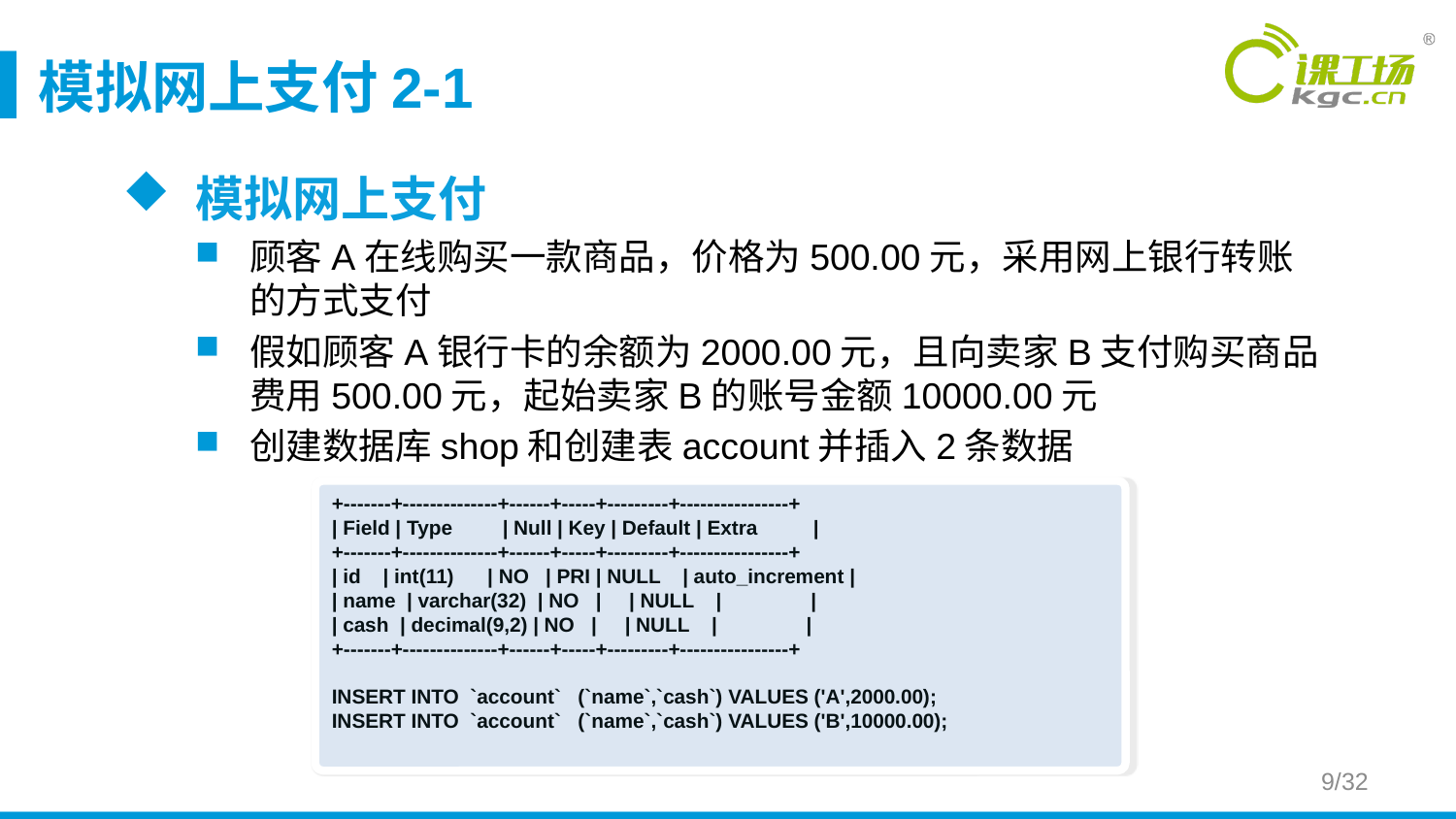

# 模拟网上支付2-1
模拟网上支付
顾客A在线购买一款商品，价格为500.00元，采用网上银行转账的方式支付
假如顾客A银行卡的余额为2000.00元，且向卖家B支付购买商品费用500.00元，起始卖家B的账号金额10000.00元
创建数据库shop和创建表account并插入2条数据
+-------+--------------+------+-----+---------+----------------+
| Field | Type         | Null | Key | Default | Extra          |
+-------+--------------+------+-----+---------+----------------+
| id    | int(11)      | NO   | PRI | NULL    | auto_increment |
| name  | varchar(32)  | NO   |     | NULL    |                |
| cash  | decimal(9,2) | NO   |     | NULL    |                |
+-------+--------------+------+-----+---------+----------------+

INSERT INTO  `account`   (`name`,`cash`) VALUES ('A',2000.00);
INSERT INTO  `account`   (`name`,`cash`) VALUES ('B',10000.00);

9/32